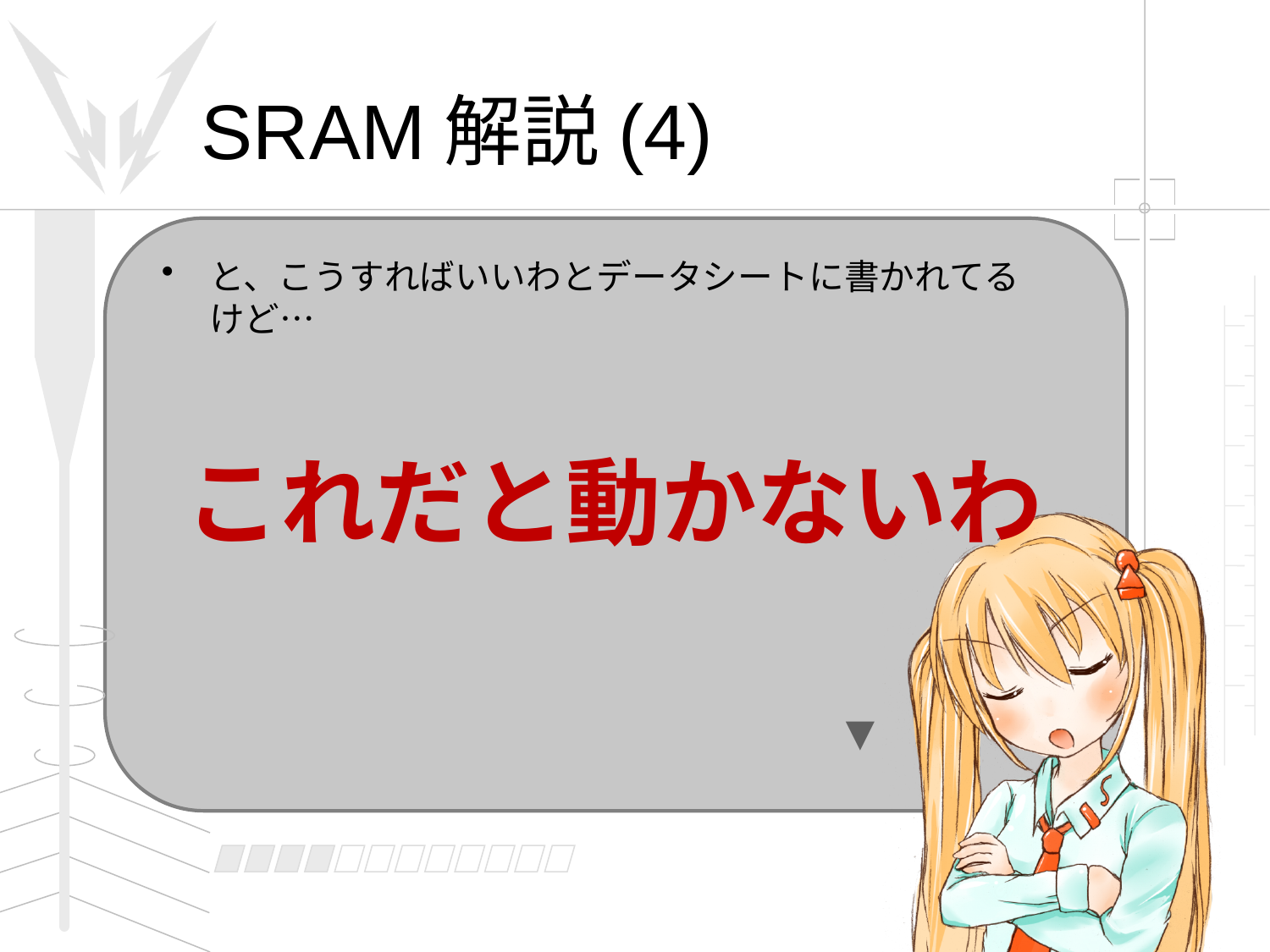

# SRAM解説(4)
と、こうすればいいわとデータシートに書かれてるけど…
これだと動かないわ